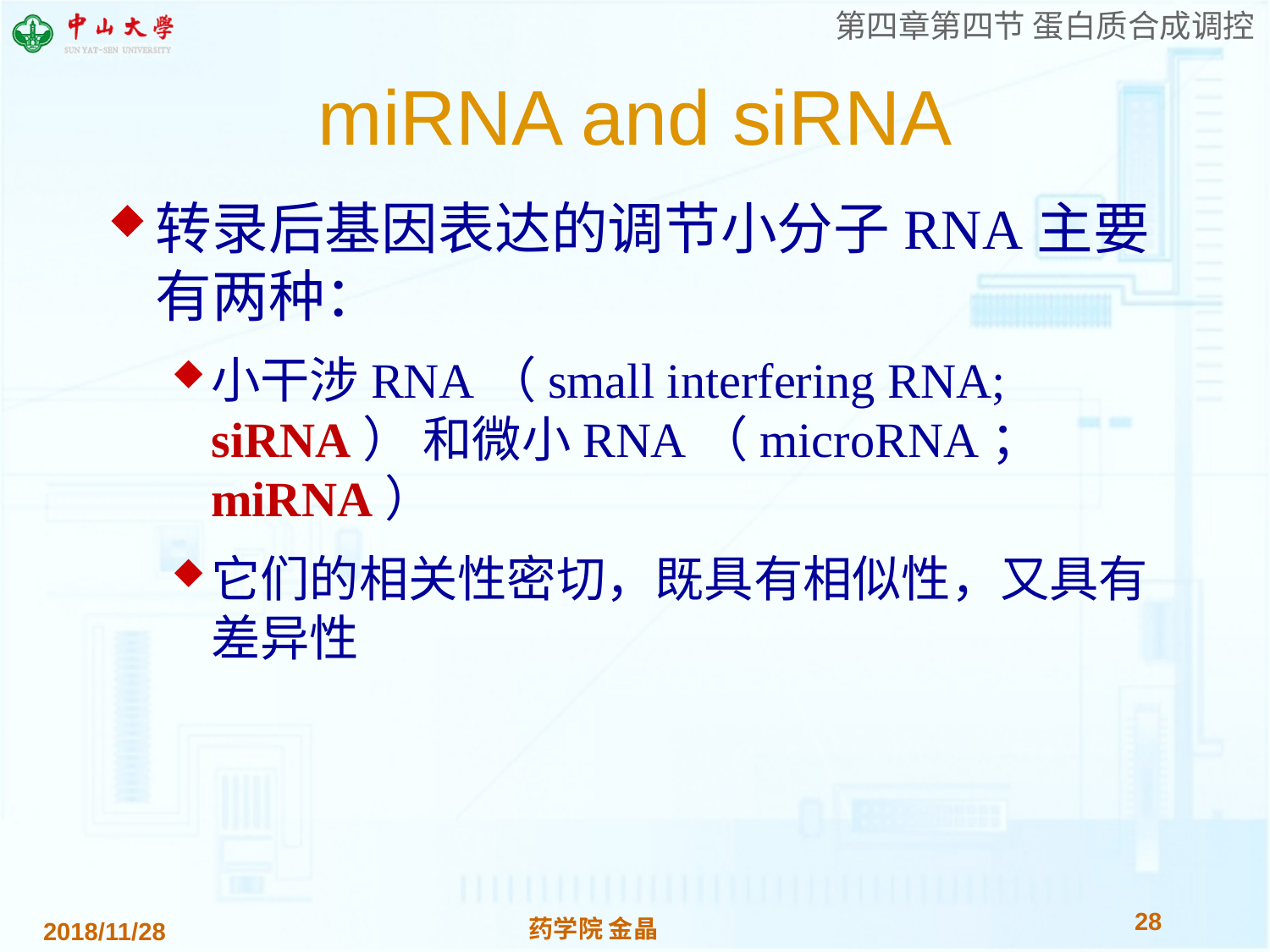

# miRNA and siRNA
转录后基因表达的调节小分子RNA主要有两种：
小干涉RNA（small interfering RNA; siRNA） 和微小RNA（microRNA；miRNA）
它们的相关性密切，既具有相似性，又具有差异性
28
药学院 金晶
2018/11/28